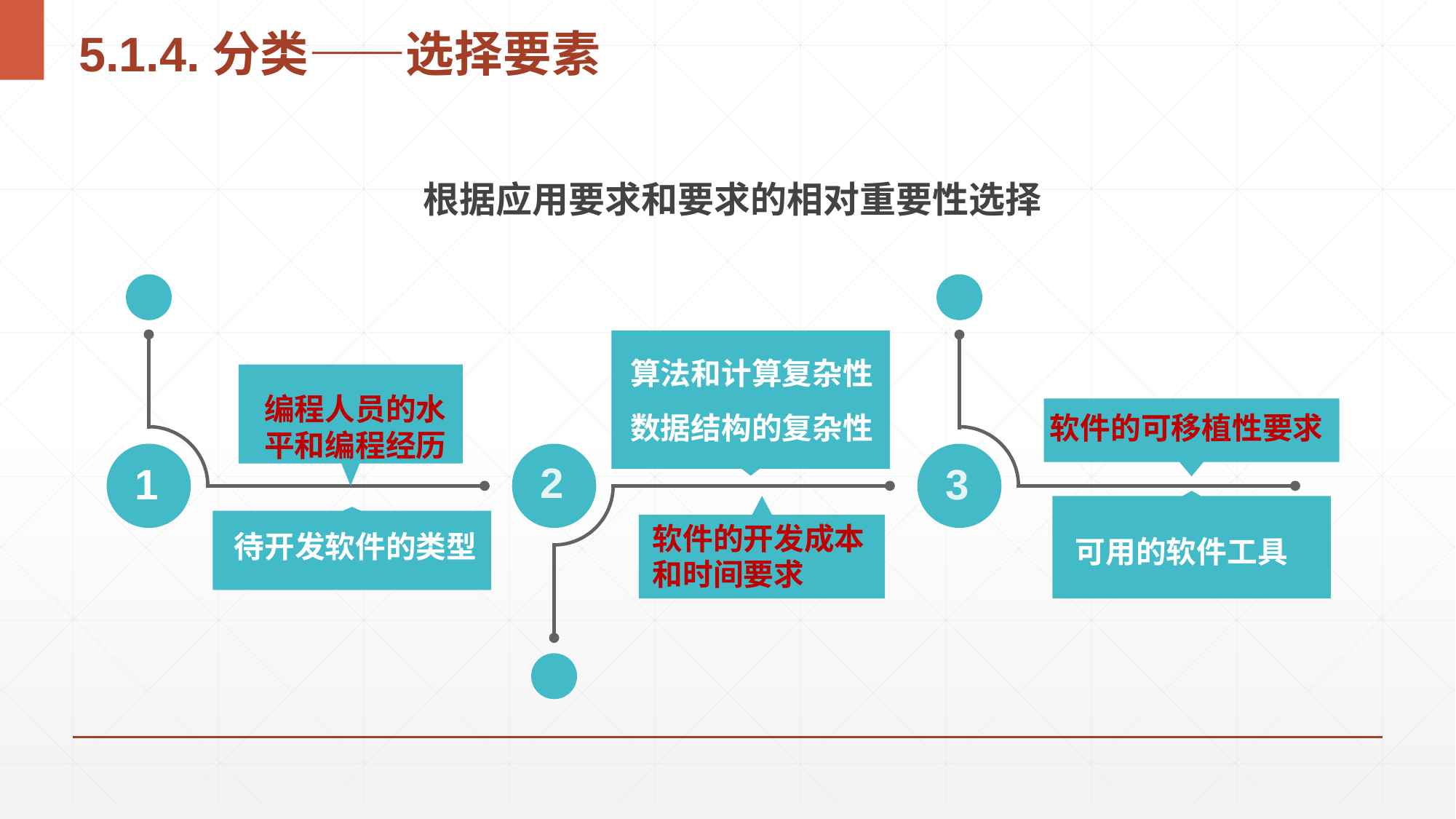

# 5.1.4.分类——选择要素
根据应用要求和要求的相对重要性选择

算法和计算复杂性
数据结构的复杂性

软件的开发成本
和时间要求

编程人员的水平和编程经历

待开发软件的类型

软件的可移植性要求

可用的软件工具

1

2

3